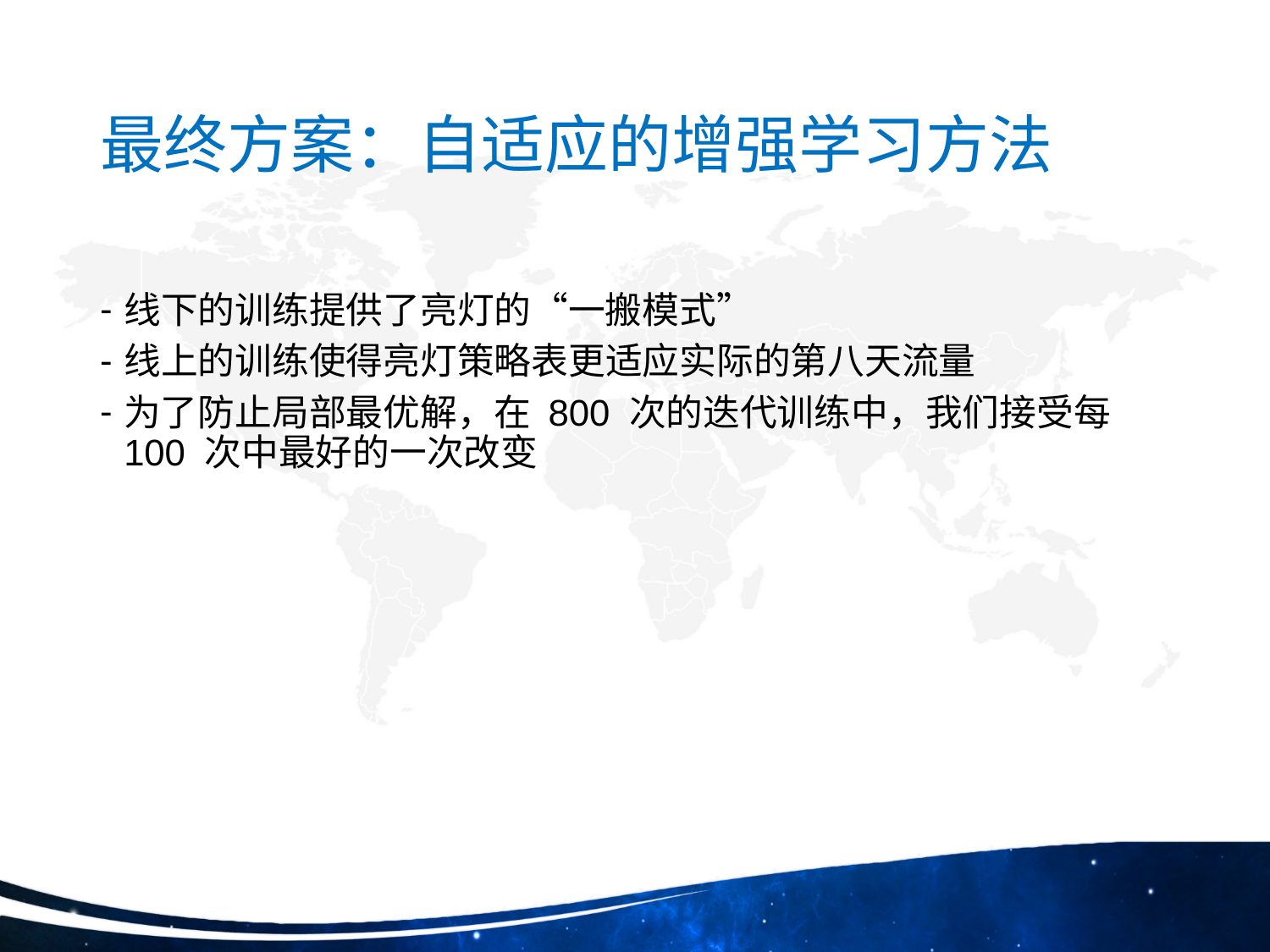

# 最终方案：自适应的增强学习方法
线下的训练提供了亮灯的“一搬模式”
线上的训练使得亮灯策略表更适应实际的第八天流量
为了防止局部最优解，在 800 次的迭代训练中，我们接受每 100 次中最好的一次改变